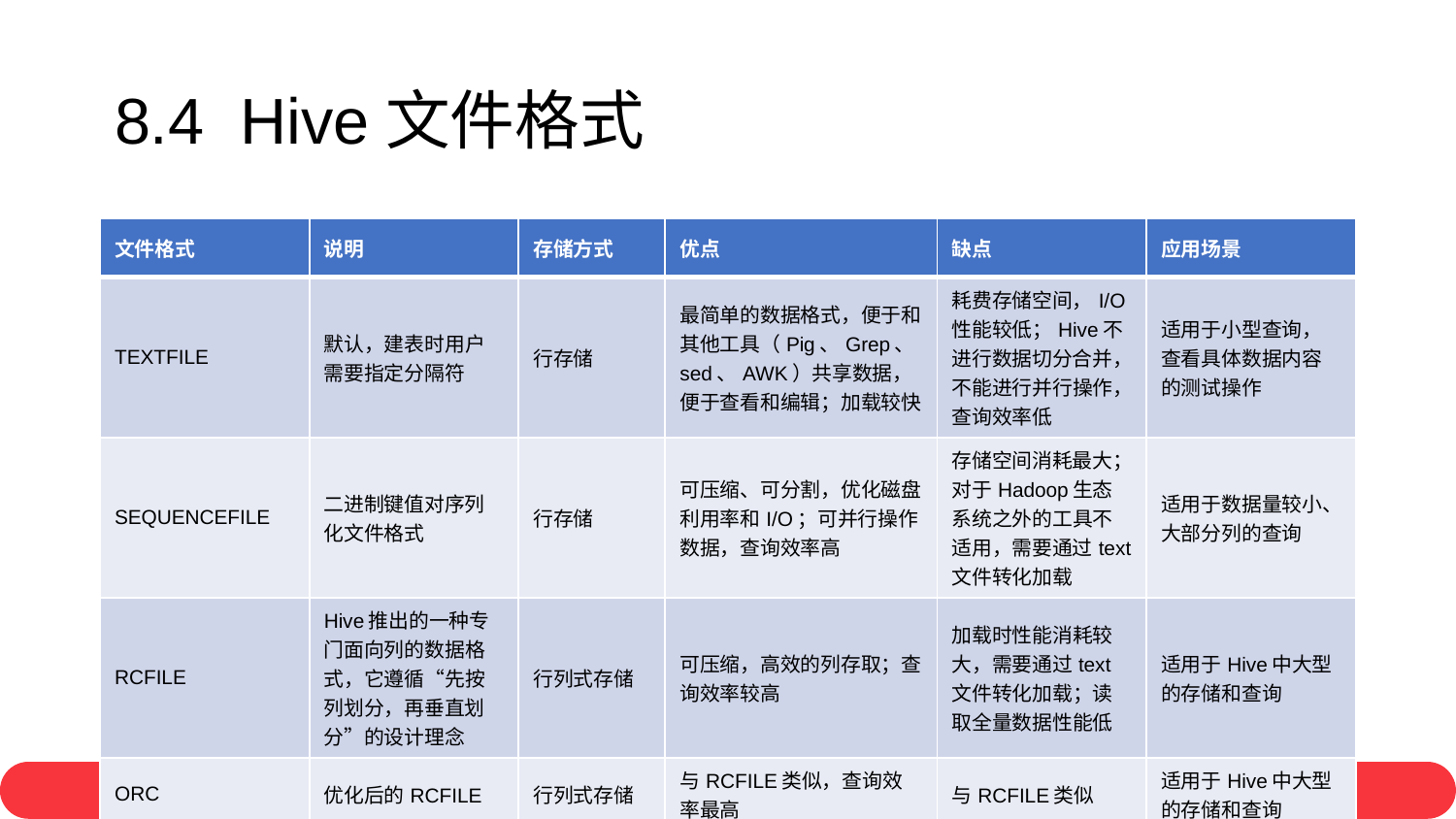

# 8.4  Hive文件格式
| 文件格式 | 说明 | 存储方式 | 优点 | 缺点 | 应用场景 |
| --- | --- | --- | --- | --- | --- |
| TEXTFILE | 默认，建表时用户需要指定分隔符 | 行存储 | 最简单的数据格式，便于和其他工具（Pig、Grep、sed、AWK）共享数据，便于查看和编辑；加载较快 | 耗费存储空间，I/O性能较低；Hive不进行数据切分合并，不能进行并行操作，查询效率低 | 适用于小型查询，查看具体数据内容的测试操作 |
| SEQUENCEFILE | 二进制键值对序列化文件格式 | 行存储 | 可压缩、可分割，优化磁盘利用率和I/O；可并行操作数据，查询效率高 | 存储空间消耗最大；对于Hadoop生态系统之外的工具不适用，需要通过text文件转化加载 | 适用于数据量较小、大部分列的查询 |
| RCFILE | Hive推出的一种专门面向列的数据格式，它遵循“先按列划分，再垂直划分”的设计理念 | 行列式存储 | 可压缩，高效的列存取；查询效率较高 | 加载时性能消耗较大，需要通过text文件转化加载；读取全量数据性能低 | 适用于Hive中大型的存储和查询 |
| ORC | 优化后的RCFILE | 行列式存储 | 与RCFILE类似，查询效率最高 | 与RCFILE类似 | 适用于Hive中大型的存储和查询 |